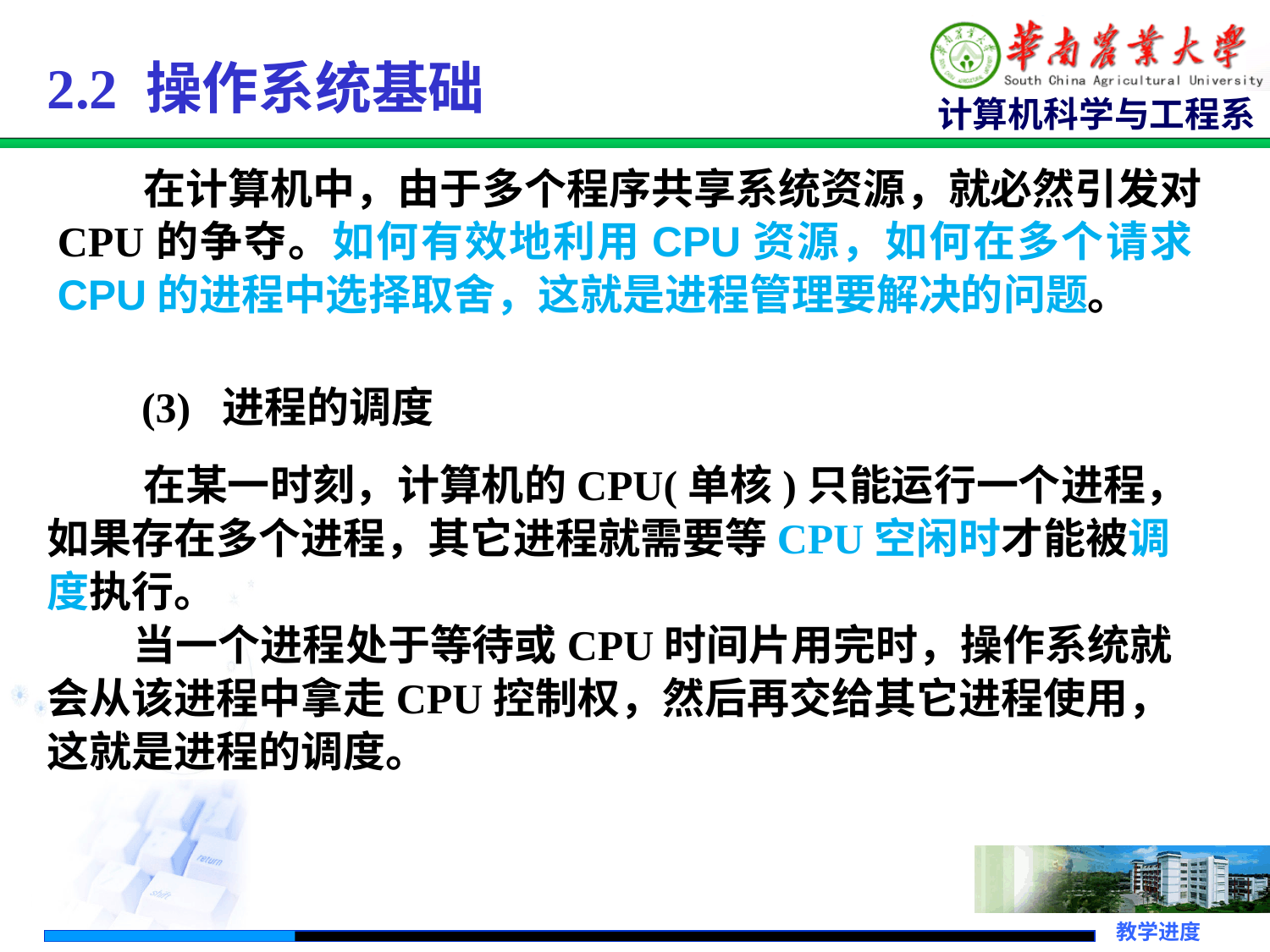

2.2 操作系统基础
        在计算机中，由于多个程序共享系统资源，就必然引发对CPU的争夺。如何有效地利用CPU资源，如何在多个请求CPU的进程中选择取舍，这就是进程管理要解决的问题。
(3)  进程的调度
         在某一时刻，计算机的CPU(单核)只能运行一个进程，如果存在多个进程，其它进程就需要等CPU空闲时才能被调度执行。
        当一个进程处于等待或CPU时间片用完时，操作系统就会从该进程中拿走CPU控制权，然后再交给其它进程使用，这就是进程的调度。